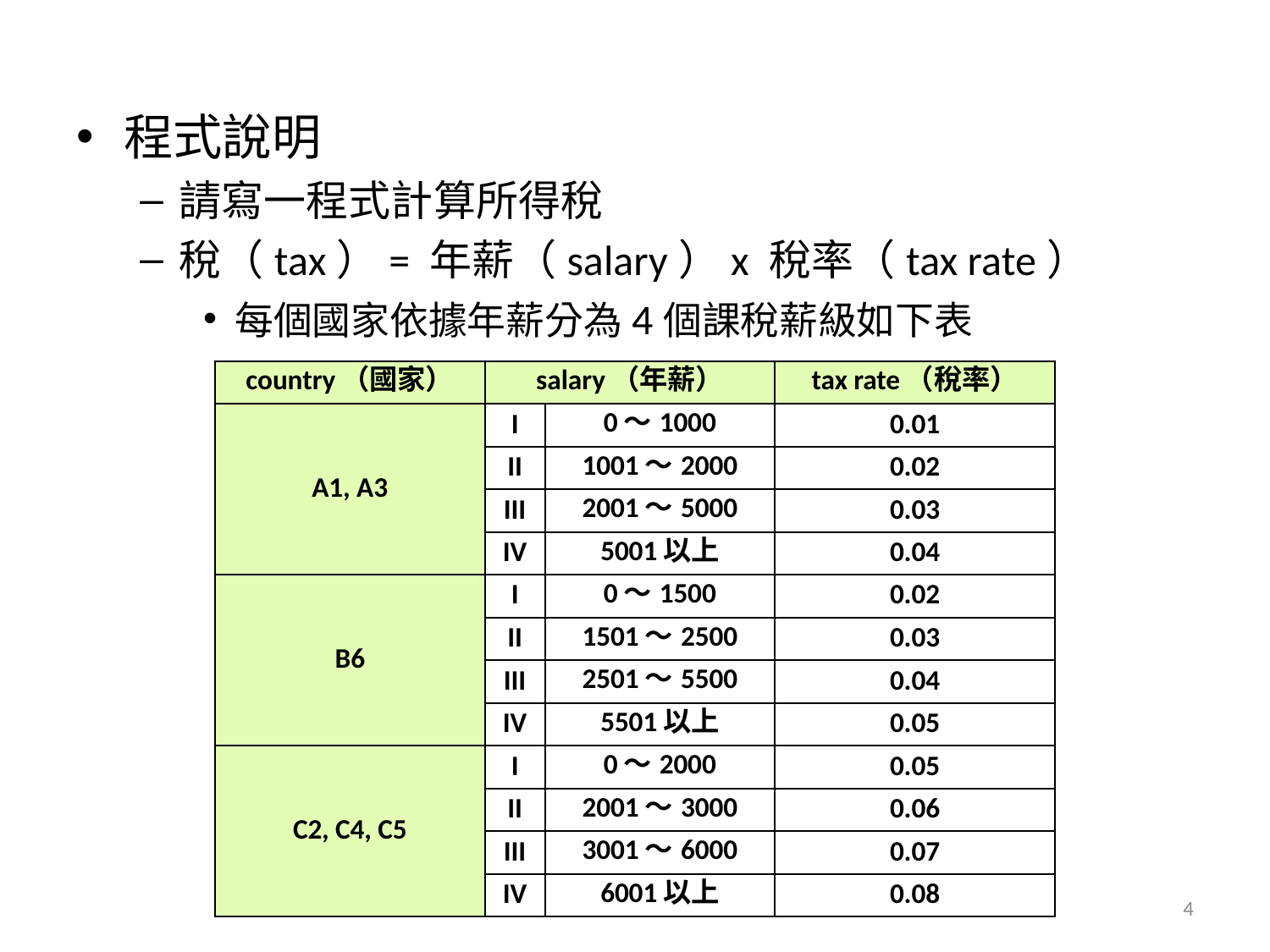

程式說明
請寫一程式計算所得稅
稅（tax）= 年薪（salary）x 稅率（tax rate）
每個國家依據年薪分為4個課稅薪級如下表

| country（國家） | salary（年薪） |  | tax rate（稅率） |
| --- | --- | --- | --- |
| A1, A3 | I | 0～1000 | 0.01 |
|  | II | 1001～2000 | 0.02 |
|  | III | 2001～5000 | 0.03 |
|  | IV | 5001以上 | 0.04 |
| B6 | I | 0～1500 | 0.02 |
|  | II | 1501～2500 | 0.03 |
|  | III | 2501～5500 | 0.04 |
|  | IV | 5501以上 | 0.05 |
| C2, C4, C5 | I | 0～2000 | 0.05 |
|  | II | 2001～3000 | 0.06 |
|  | III | 3001～6000 | 0.07 |
|  | IV | 6001以上 | 0.08 |
4